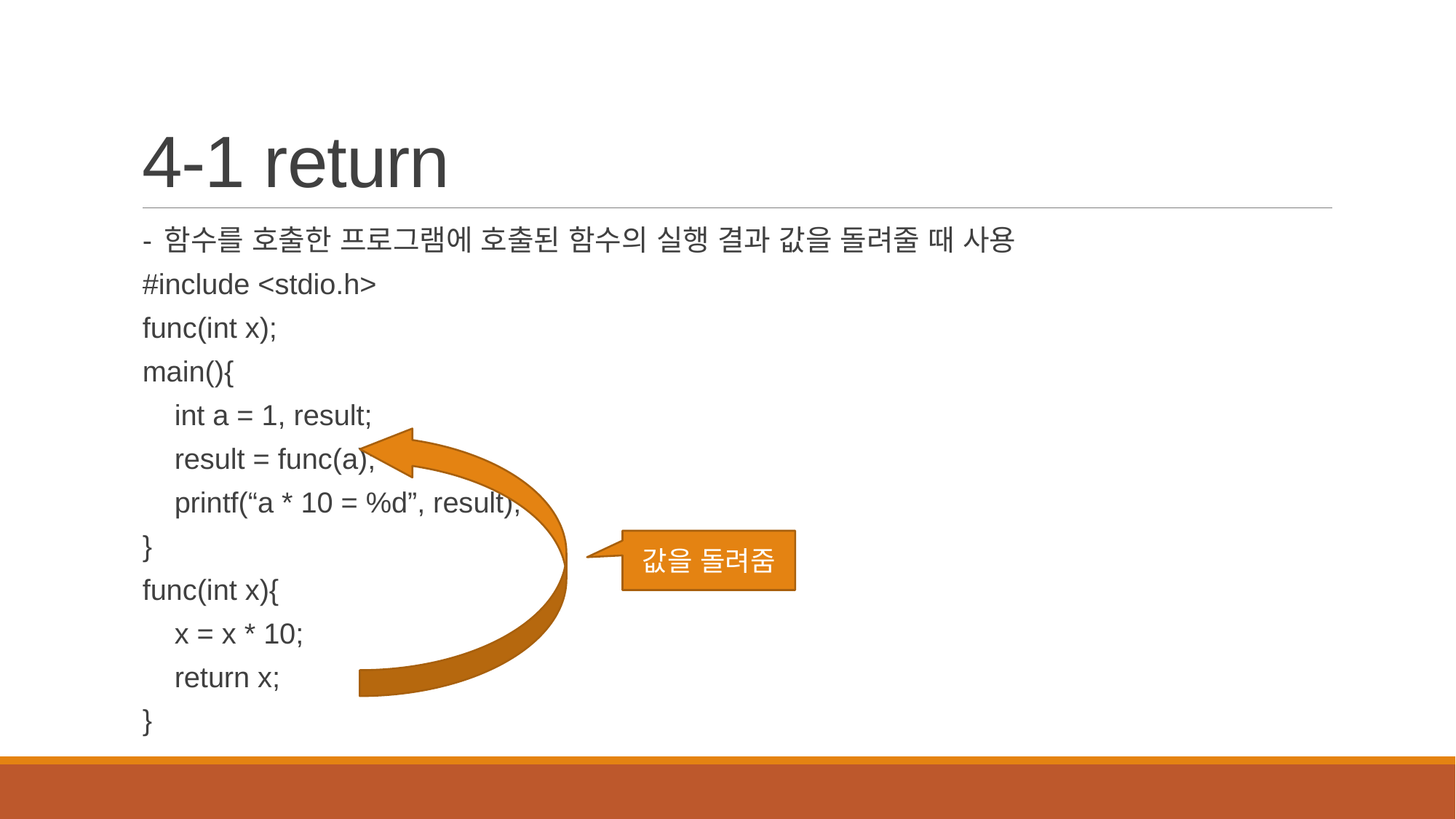

# 4-1 return
- 함수를 호출한 프로그램에 호출된 함수의 실행 결과 값을 돌려줄 때 사용
#include <stdio.h>
func(int x);
main(){
    int a = 1, result;
    result = func(a);
    printf(“a * 10 = %d”, result);
}
func(int x){
    x = x * 10;
    return x;
}

값을 돌려줌